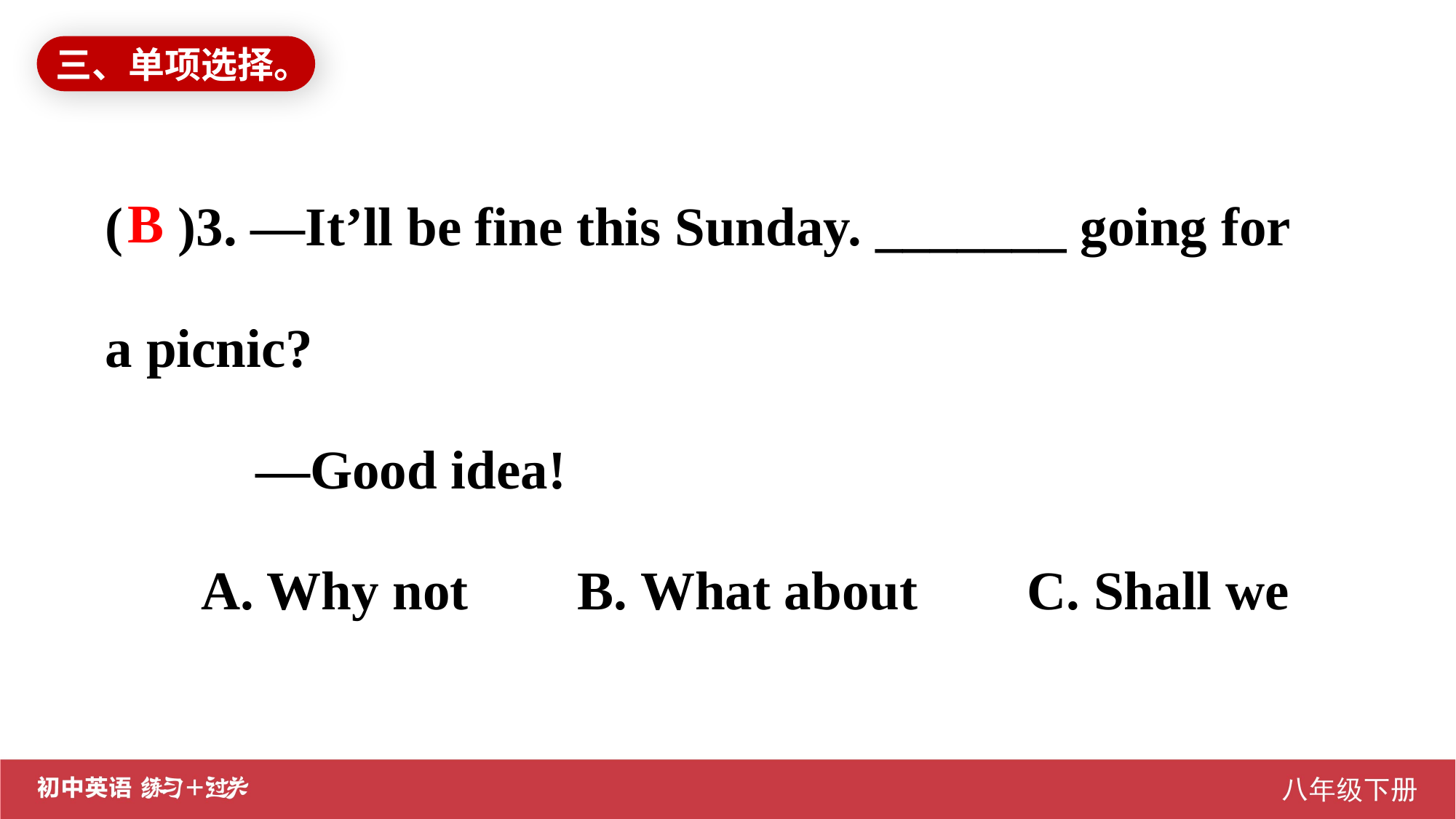

三、单项选择。
(    )3. —It’ll be fine this Sunday. _______ going for a picnic?
           —Good idea!
       A. Why not        B. What about        C. Shall we
B